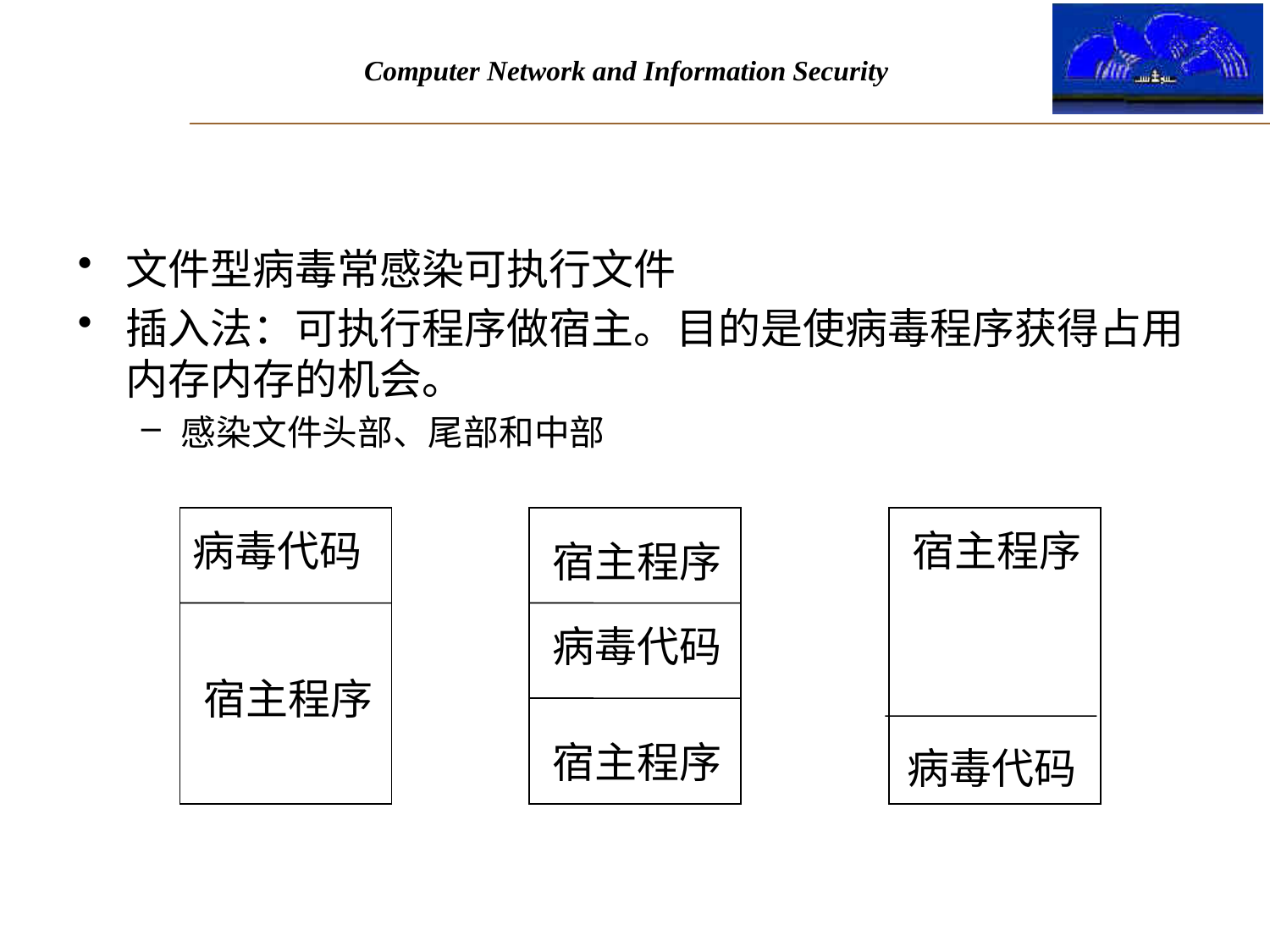

#
文件型病毒常感染可执行文件
插入法：可执行程序做宿主。目的是使病毒程序获得占用内存内存的机会。
感染文件头部、尾部和中部

病毒代码
宿主程序
宿主程序

病毒代码
宿主程序

宿主程序
病毒代码